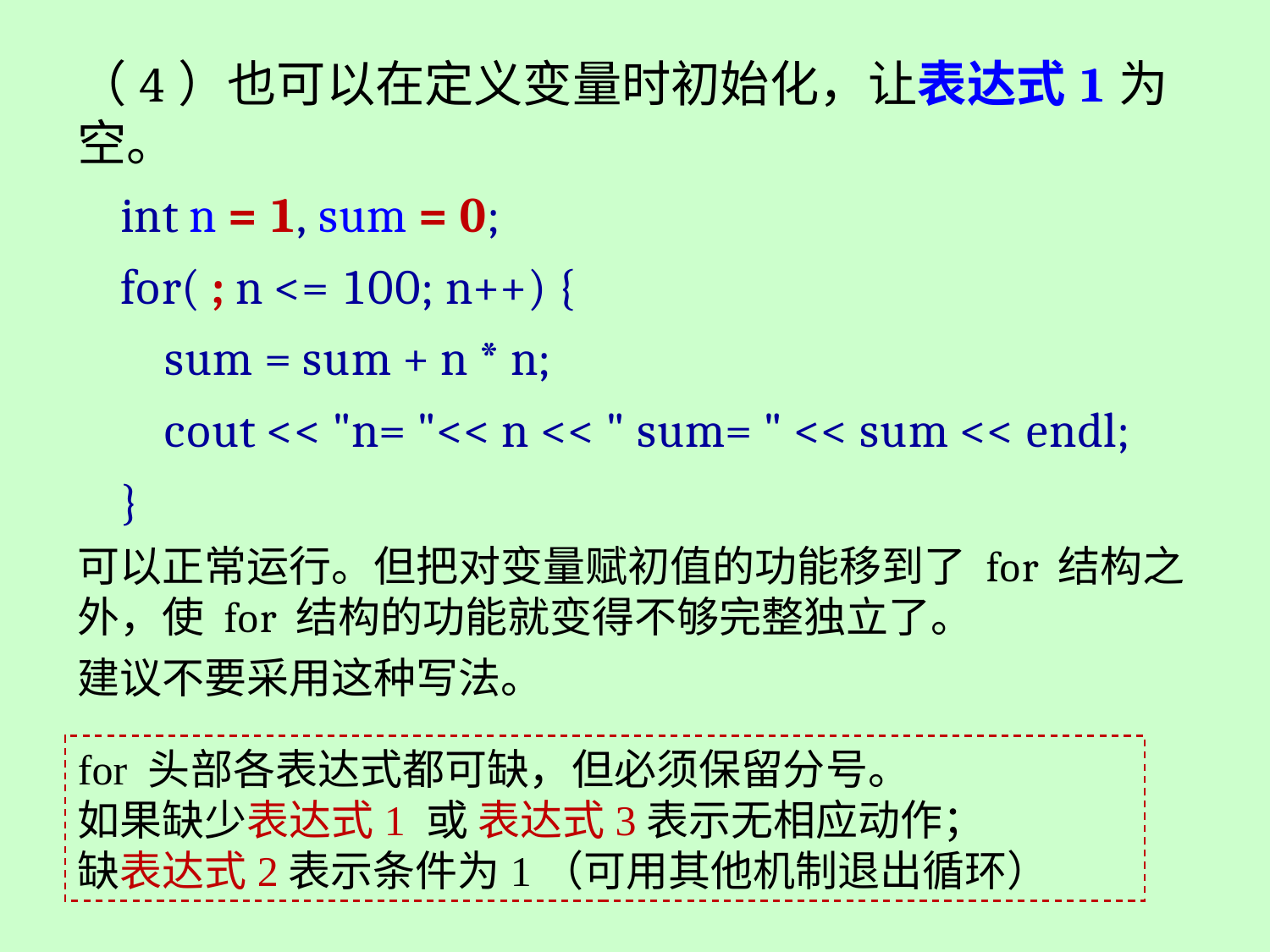

（4）也可以在定义变量时初始化，让表达式1为空。
    int n = 1, sum = 0;
    for( ; n <= 100; n++) {
        sum = sum + n * n;
        cout << "n= "<< n << " sum= " << sum << endl;
    }
可以正常运行。但把对变量赋初值的功能移到了 for 结构之外，使 for 结构的功能就变得不够完整独立了。
建议不要采用这种写法。
for 头部各表达式都可缺，但必须保留分号。
如果缺少表达式1 或 表达式3表示无相应动作；
缺表达式2表示条件为1（可用其他机制退出循环）
60